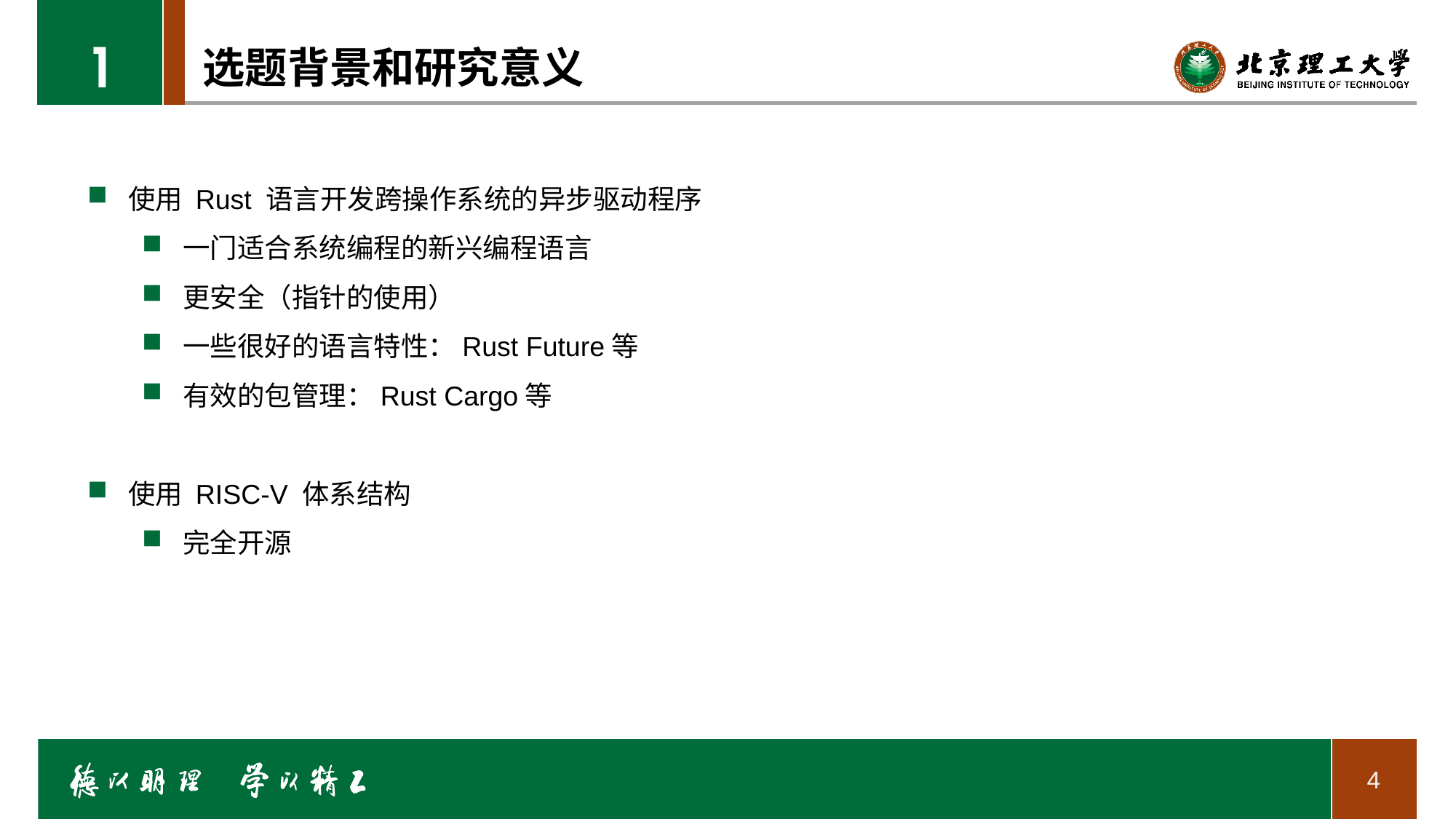

1
# 选题背景和研究意义
使用 Rust 语言开发跨操作系统的异步驱动程序
一门适合系统编程的新兴编程语言
更安全（指针的使用）
一些很好的语言特性：Rust Future等
有效的包管理：Rust Cargo等

使用 RISC-V 体系结构
完全开源